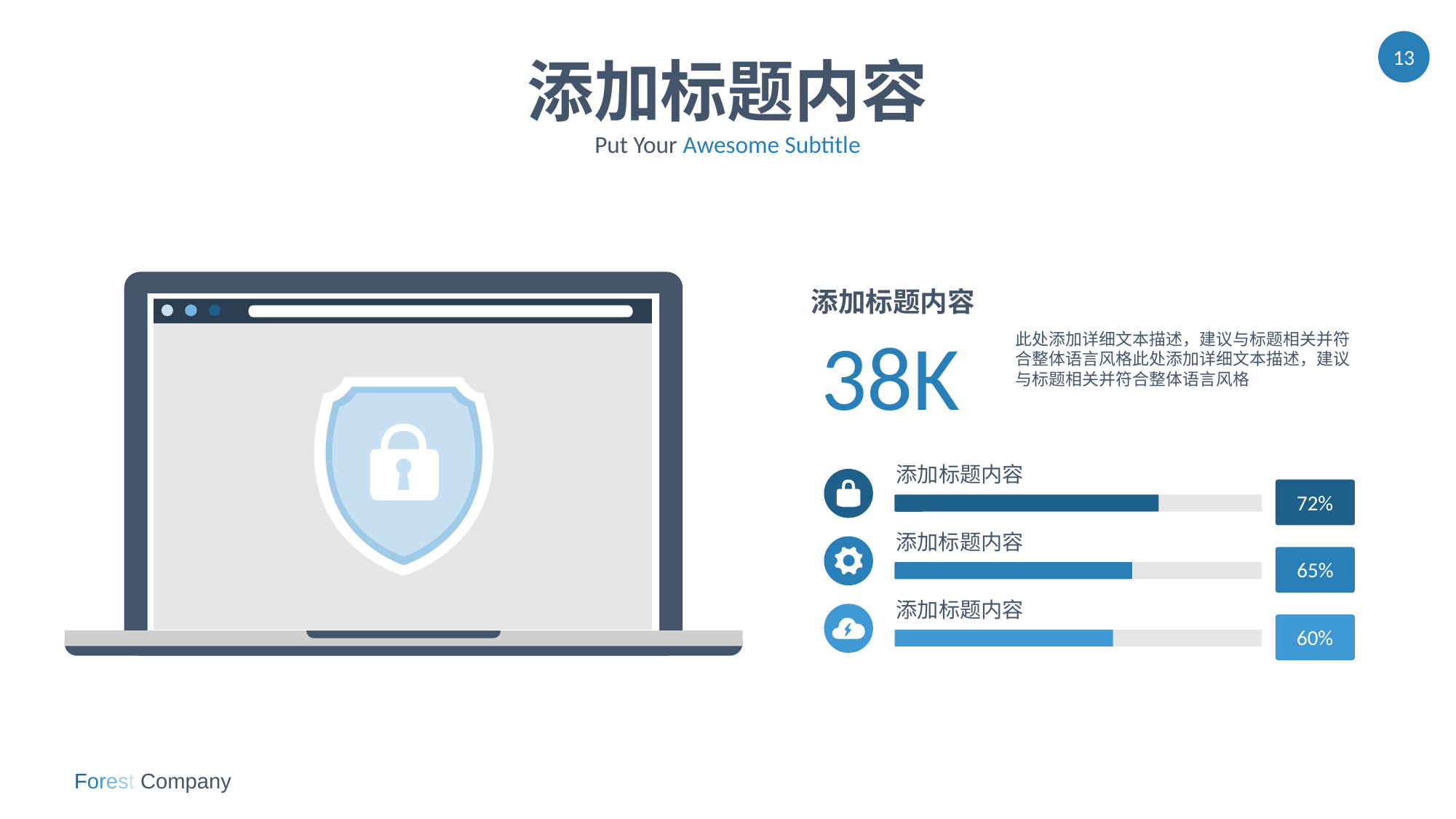

添加标题内容
Put Your Awesome Subtitle

添加标题内容
38K
此处添加详细文本描述，建议与标题相关并符合整体语言风格此处添加详细文本描述，建议与标题相关并符合整体语言风格

添加标题内容

72%

添加标题内容

65%

添加标题内容

60%

Forest Company